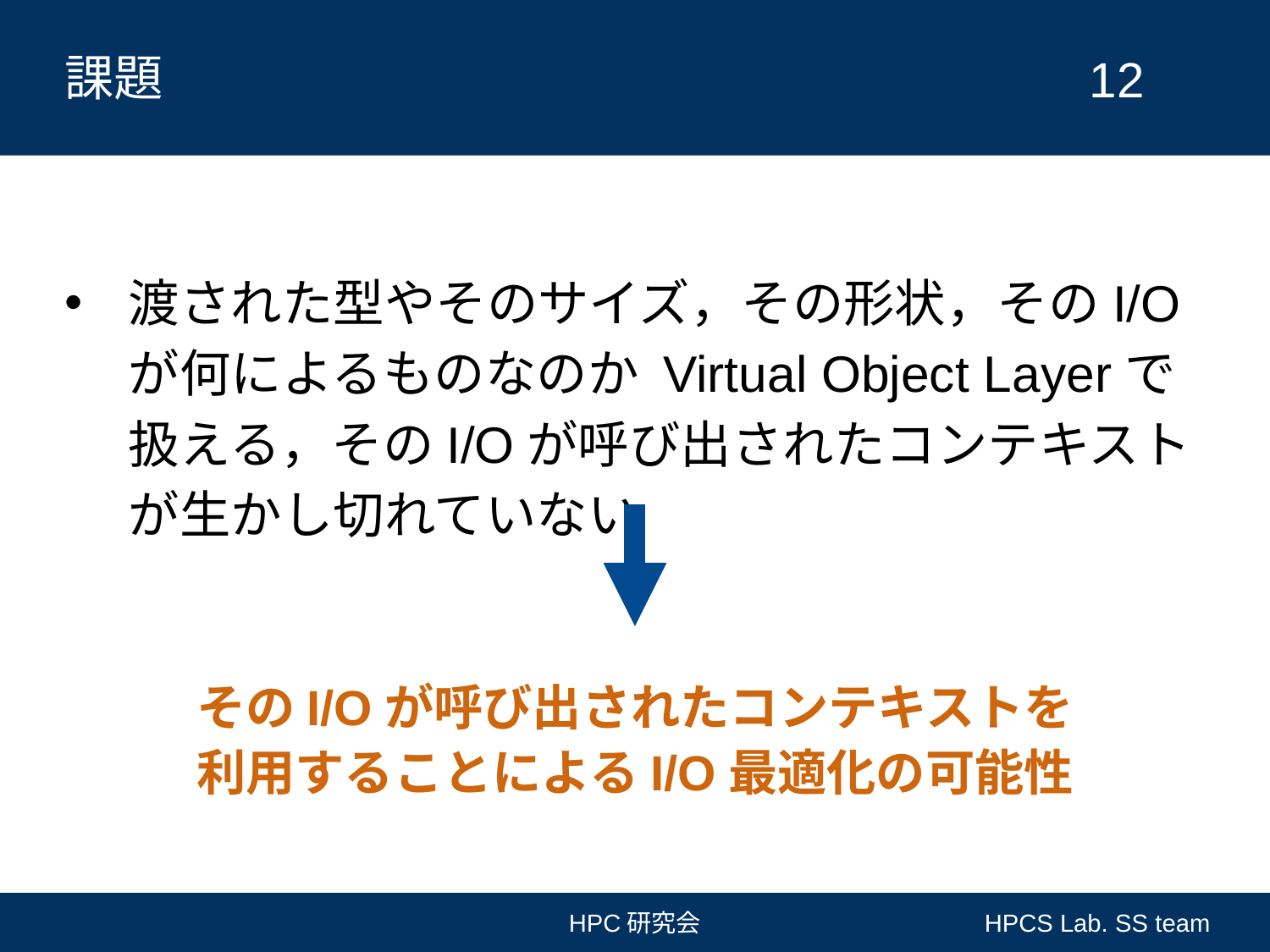

# 課題
12
渡された型やそのサイズ，その形状，そのI/Oが何によるものなのか Virtual Object Layerで扱える，そのI/Oが呼び出されたコンテキストが生かし切れていない
そのI/Oが呼び出されたコンテキストを
利用することによるI/O最適化の可能性